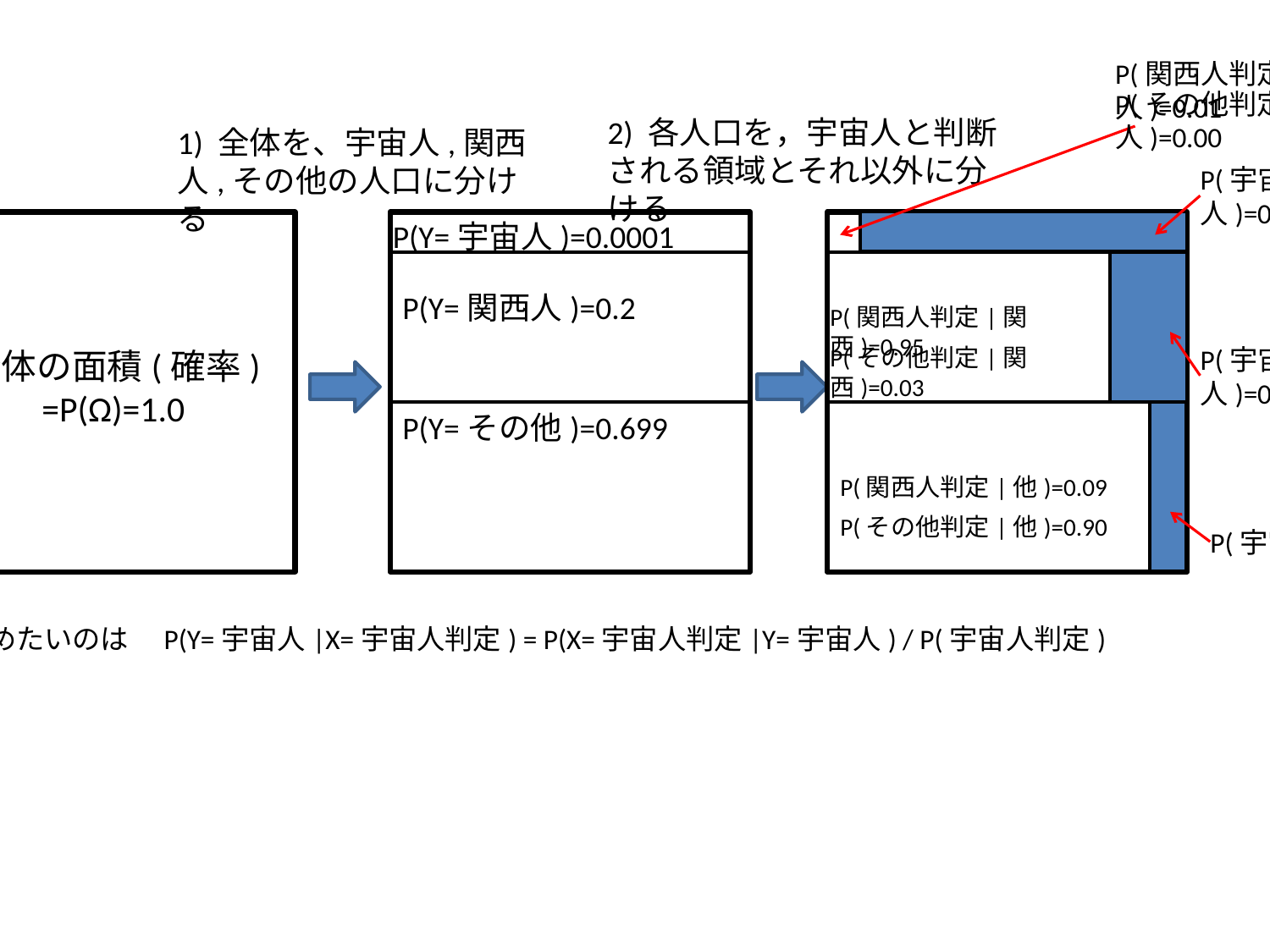

P(関西人判定|宇宙人)=0.01
P(その他判定|宇宙人)=0.00
2) 各人口を，宇宙人と判断される領域とそれ以外に分ける
1) 全体を、宇宙人,関西人,その他の人口に分ける
P(宇宙人判定|宇宙人)=0.99
P(Y=宇宙人)=0.0001

P(Y=関西人)=0.2
P(関西人判定|関西)=0.95
全体の面積(確率)
=P(Ω)=1.0
P(その他判定|関西)=0.03
P(宇宙人判定|関西人)=0.02

P(Y=その他)=0.699

P(関西人判定|他)=0.09
P(その他判定|他)=0.90
P(宇宙人判定|他)=0.01
求めたいのは　P(Y=宇宙人|X=宇宙人判定) = P(X=宇宙人判定|Y=宇宙人) / P(宇宙人判定)